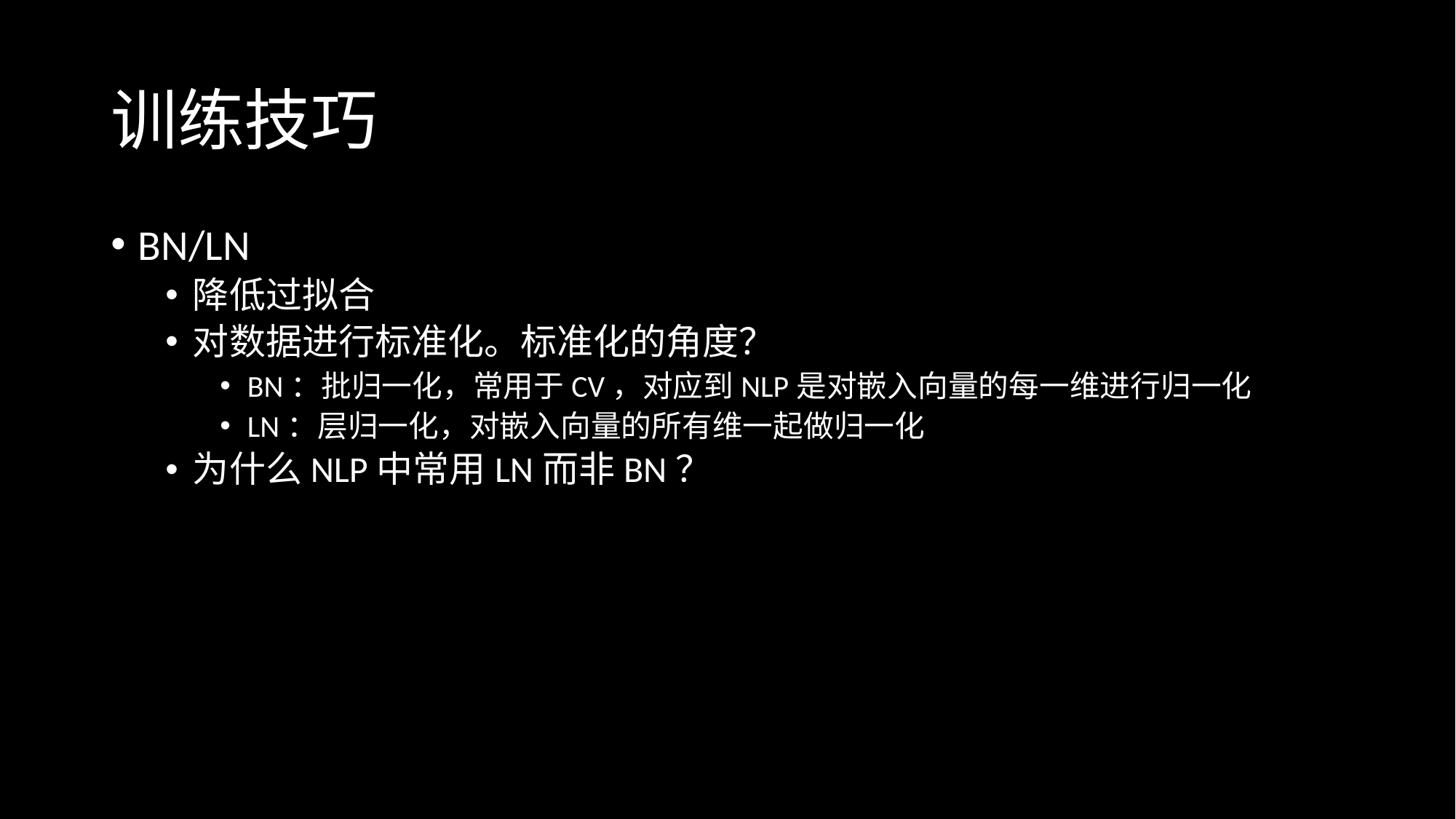

# 训练技巧
BN/LN
降低过拟合
对数据进行标准化。标准化的角度？
BN：批归一化，常用于CV，对应到NLP是对嵌入向量的每一维进行归一化
LN：层归一化，对嵌入向量的所有维一起做归一化
为什么NLP中常用LN而非BN？